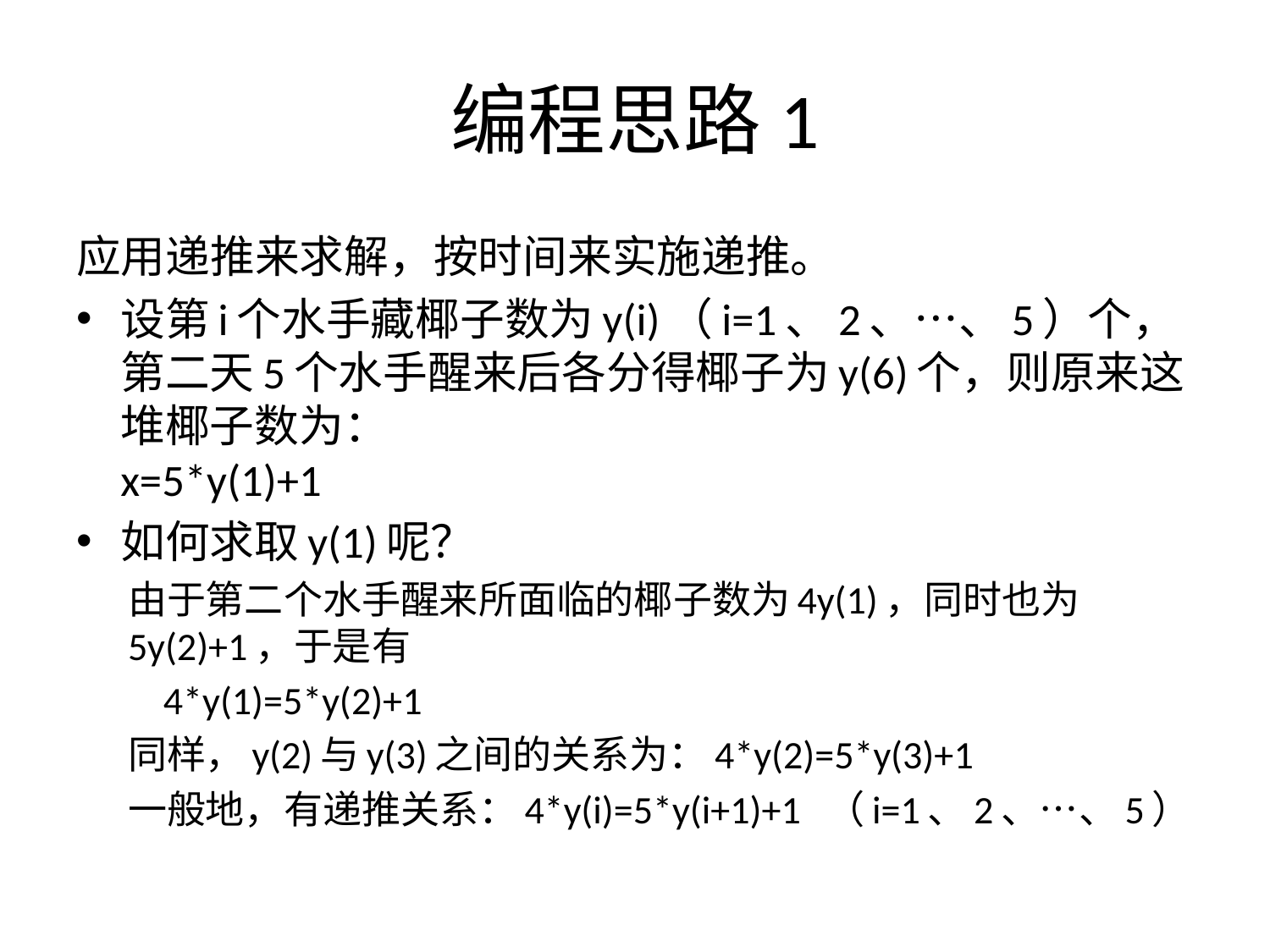

# 编程思路1
应用递推来求解，按时间来实施递推。
设第i个水手藏椰子数为y(i)（i=1、2、…、5）个，第二天5个水手醒来后各分得椰子为y(6)个，则原来这堆椰子数为：
	x=5*y(1)+1
如何求取y(1)呢？
由于第二个水手醒来所面临的椰子数为4y(1)，同时也为5y(2)+1，于是有
    4*y(1)=5*y(2)+1
同样，y(2)与y(3)之间的关系为：4*y(2)=5*y(3)+1
一般地，有递推关系：4*y(i)=5*y(i+1)+1  （i=1、2、…、5）